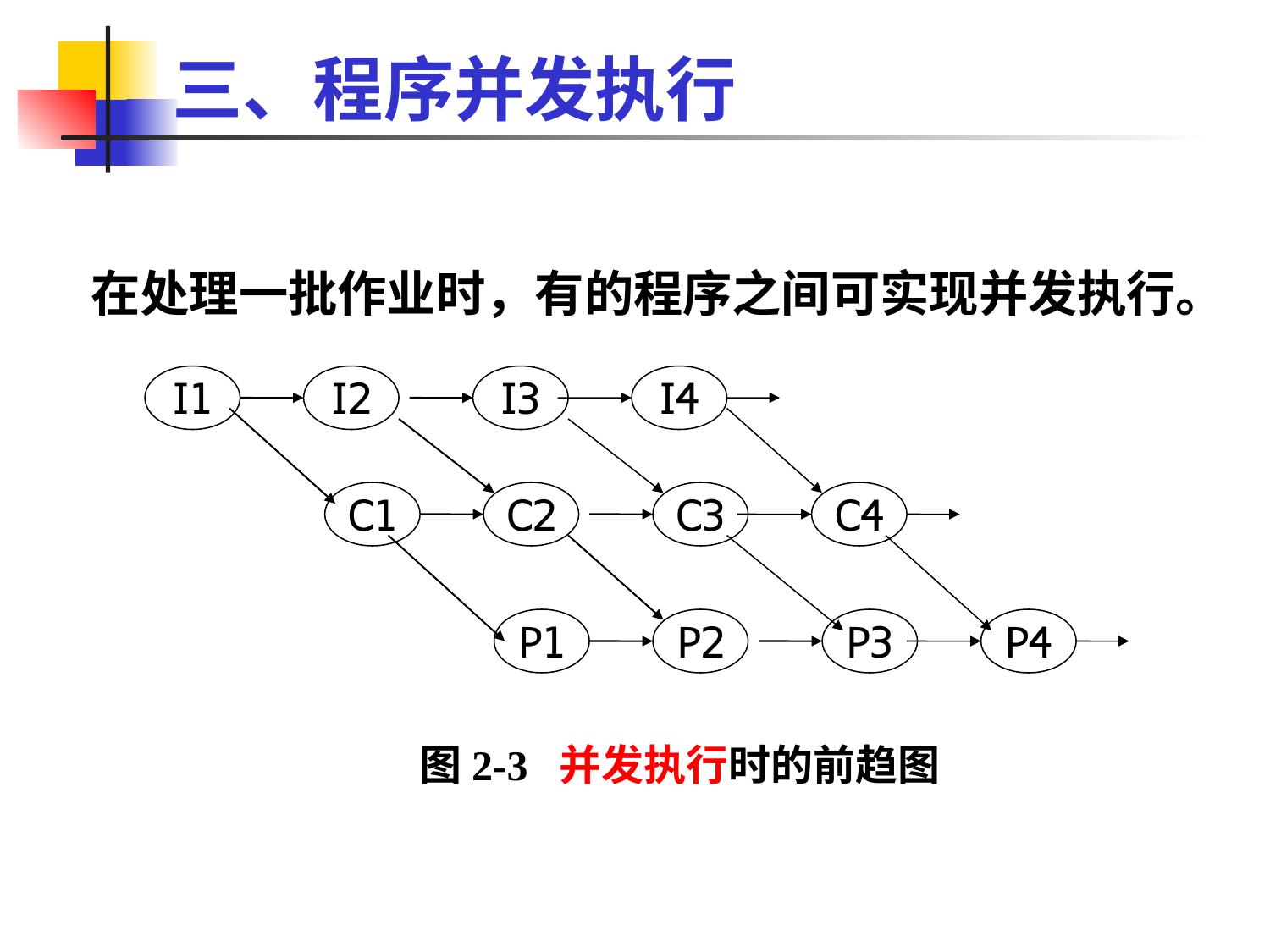

三、程序并发执行
在处理一批作业时，有的程序之间可实现并发执行。
I1
I2
I3
I4

C1
C2
C3
C4

P1
P2
P3
P4

图2-3  并发执行时的前趋图